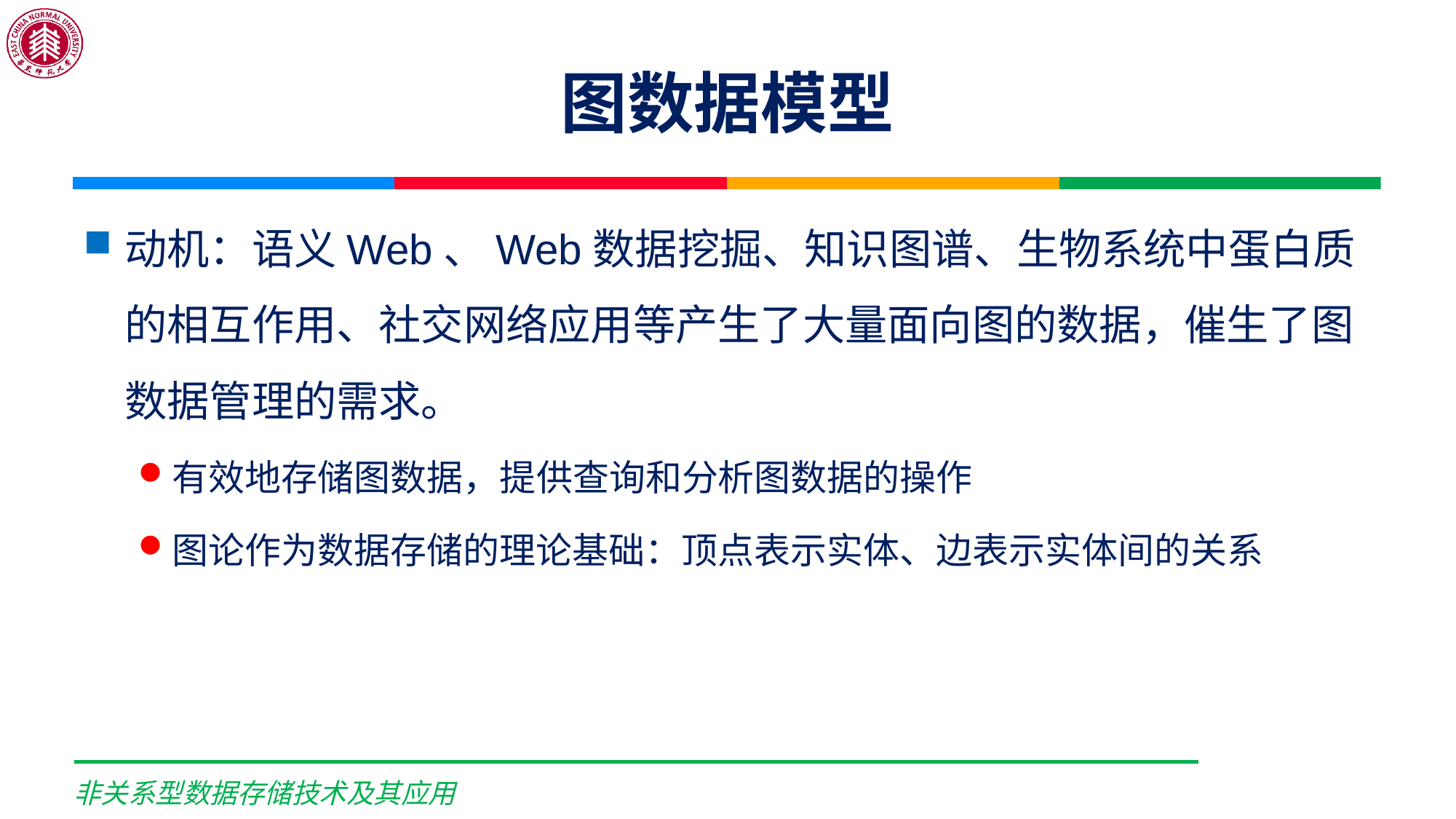

# 图数据模型
动机：语义Web、Web数据挖掘、知识图谱、生物系统中蛋白质的相互作用、社交网络应用等产生了大量面向图的数据，催生了图数据管理的需求。
有效地存储图数据，提供查询和分析图数据的操作
图论作为数据存储的理论基础：顶点表示实体、边表示实体间的关系